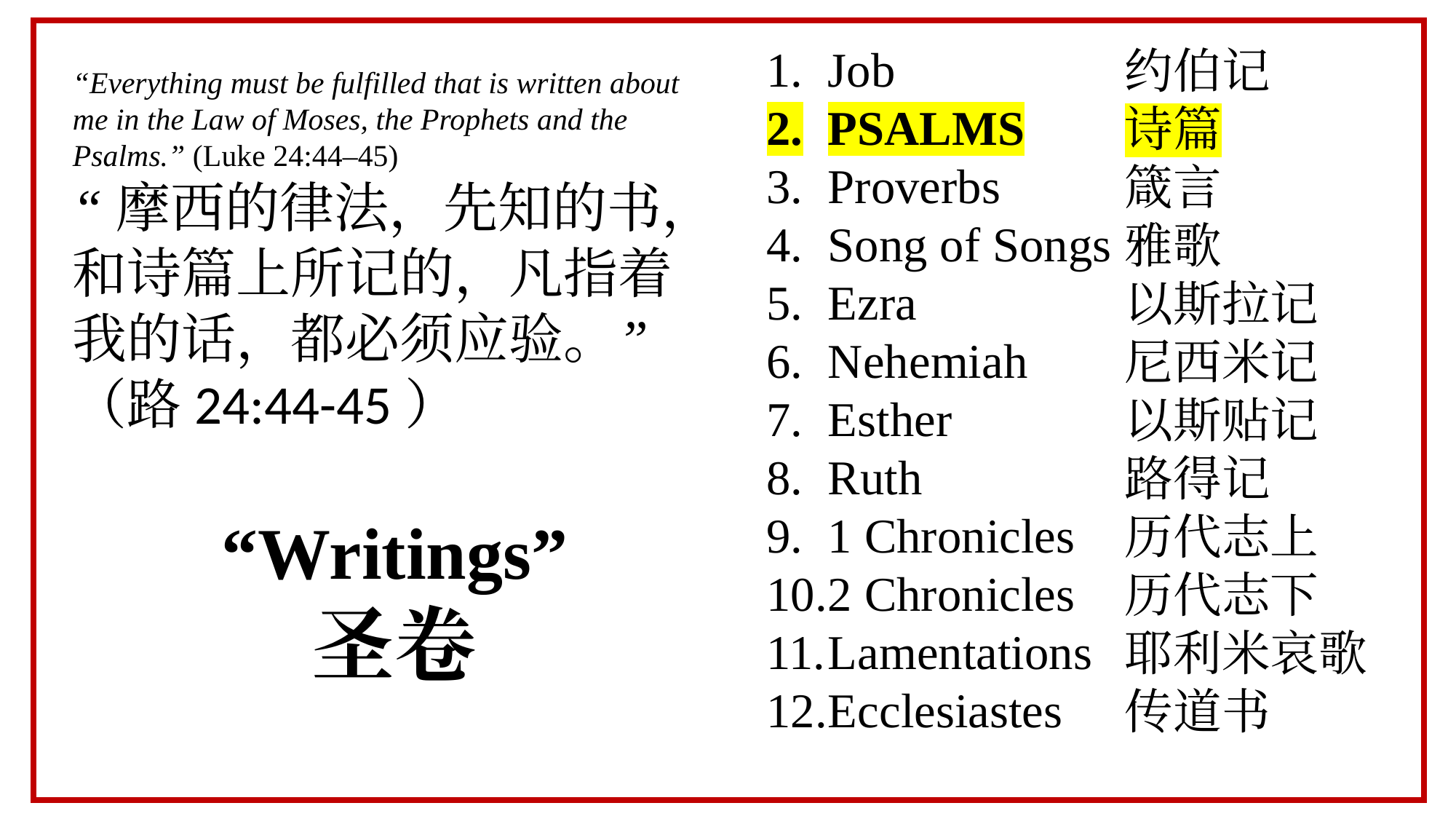

Job
PSALMS
Proverbs
Song of Songs
Ezra
Nehemiah
Esther
Ruth
1 Chronicles
2 Chronicles
Lamentations
Ecclesiastes
约伯记
诗篇
箴言
雅歌
以斯拉记
尼西米记
以斯贴记
路得记
历代志上
历代志下
耶利米哀歌
传道书
“Everything must be fulfilled that is written about me in the Law of Moses, the Prophets and the Psalms.” (Luke 24:44–45)
“摩西的律法，先知的书，和诗篇上所记的，凡指着我的话，都必须应验。”（路24:44-45）
“Writings”
圣卷